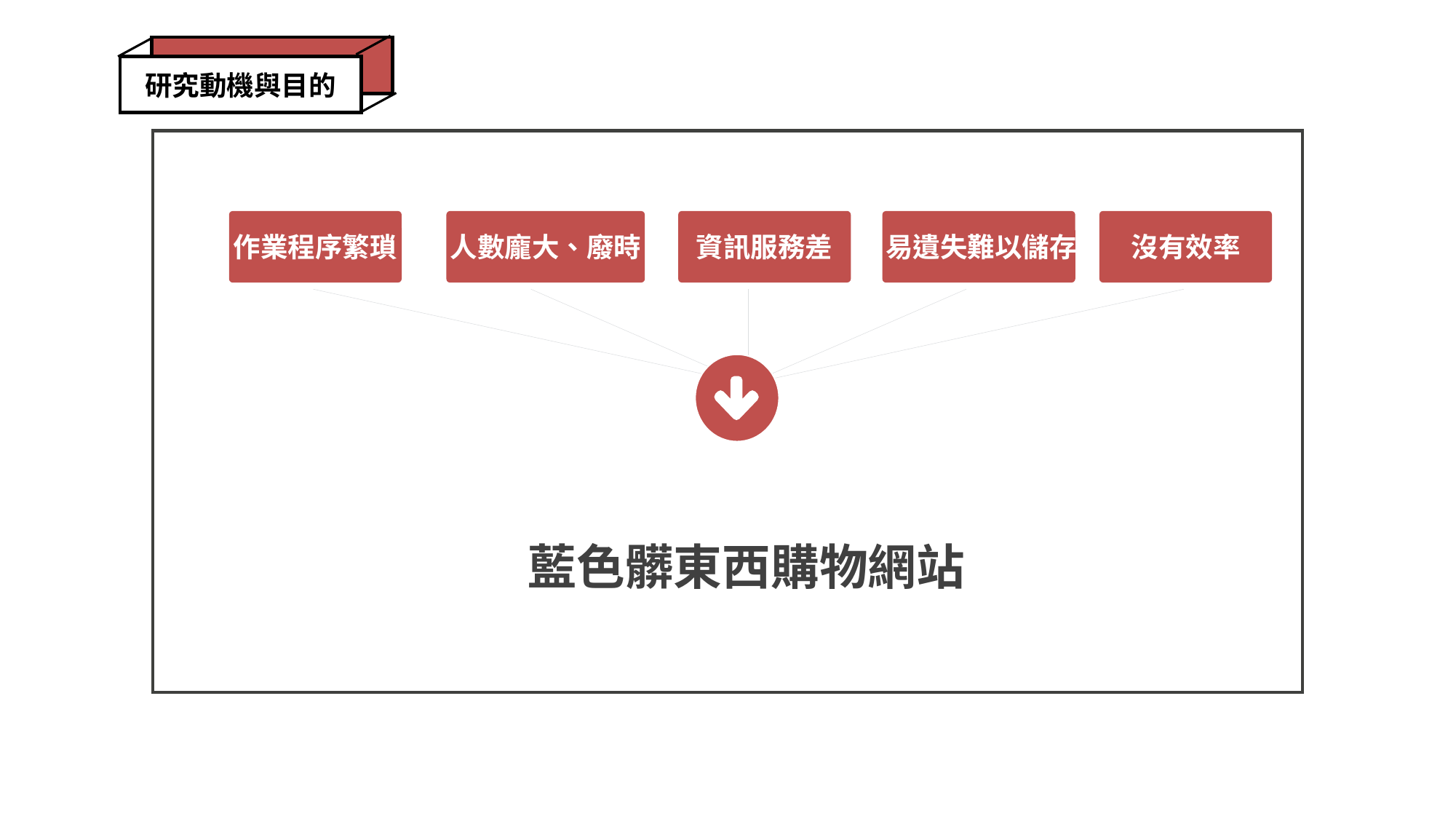

研究動機與目的

資訊服務差
沒有效率
作業程序繁瑣
易遺失難以儲存
人數龐大、廢時

藍色髒東西購物網站